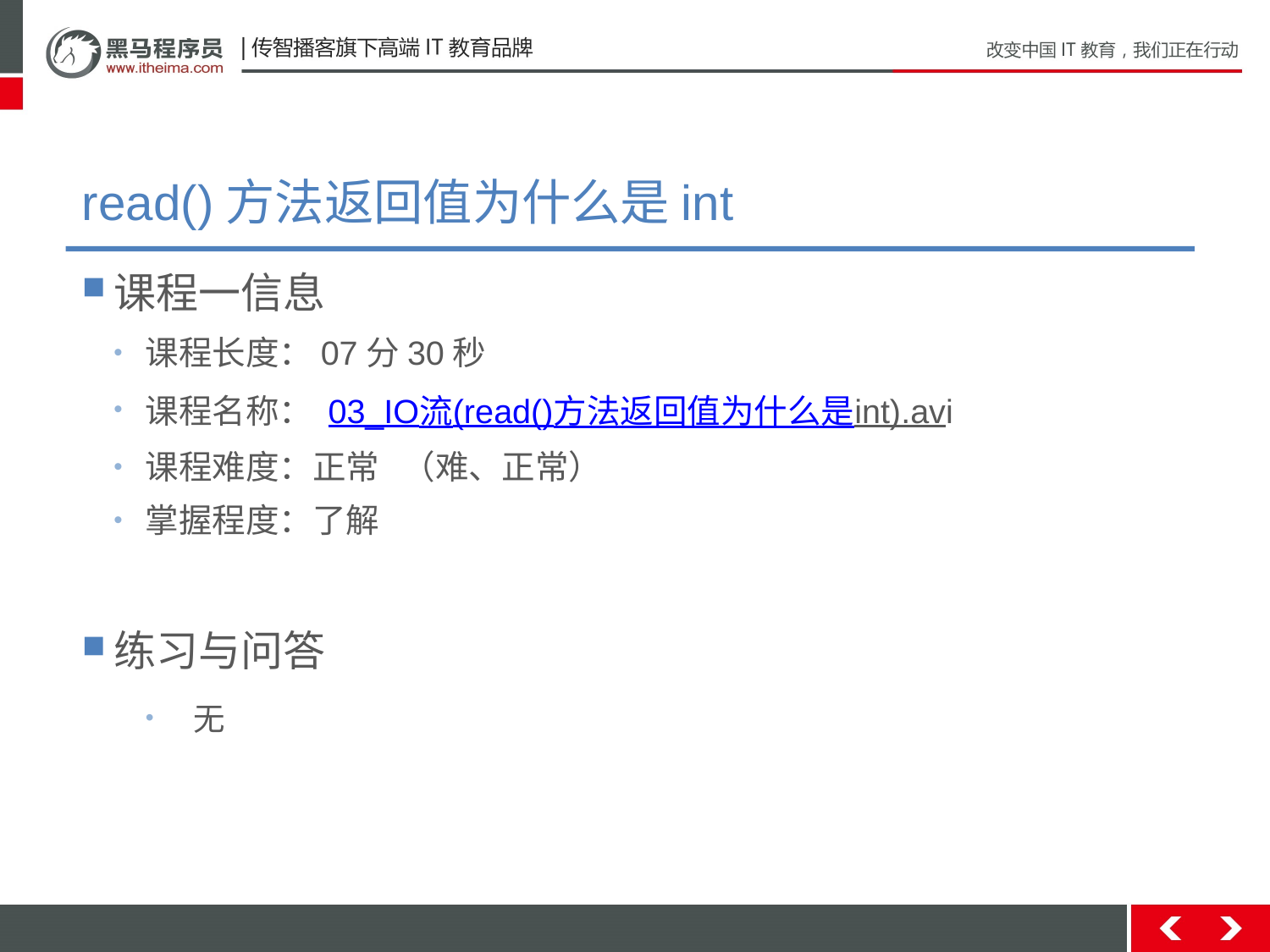

# read()方法返回值为什么是int
课程一信息
课程长度：07分30秒
课程名称： 03_IO流(read()方法返回值为什么是int).avi
课程难度：正常   （难、正常）
掌握程度：了解

练习与问答
无